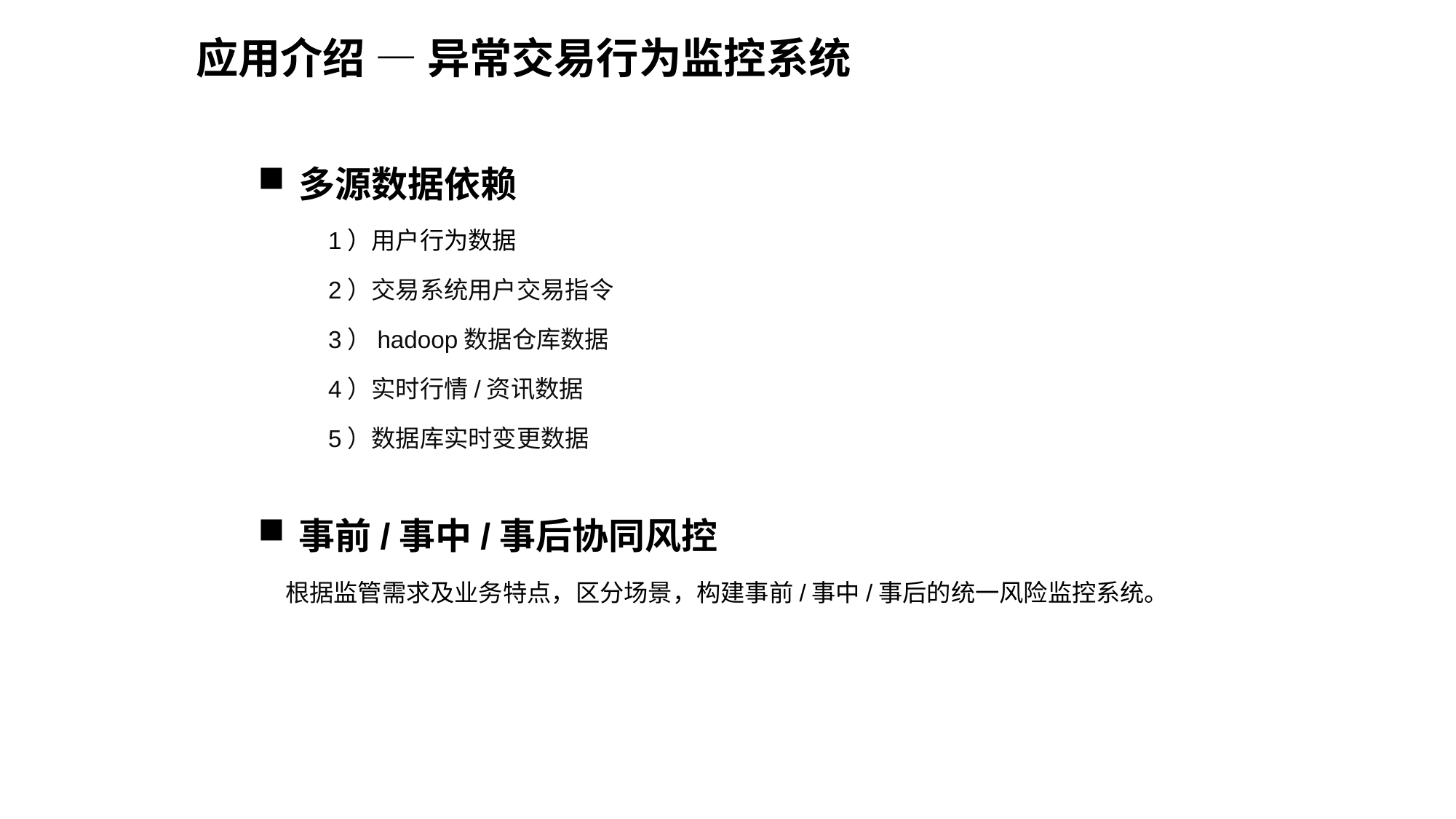

应用介绍 — 异常交易行为监控系统
多源数据依赖
    1）用户行为数据
    2）交易系统用户交易指令
    3）hadoop数据仓库数据
    4）实时行情/资讯数据
    5）数据库实时变更数据

事前/事中/事后协同风控
    根据监管需求及业务特点，区分场景，构建事前/事中/事后的统一风险监控系统。